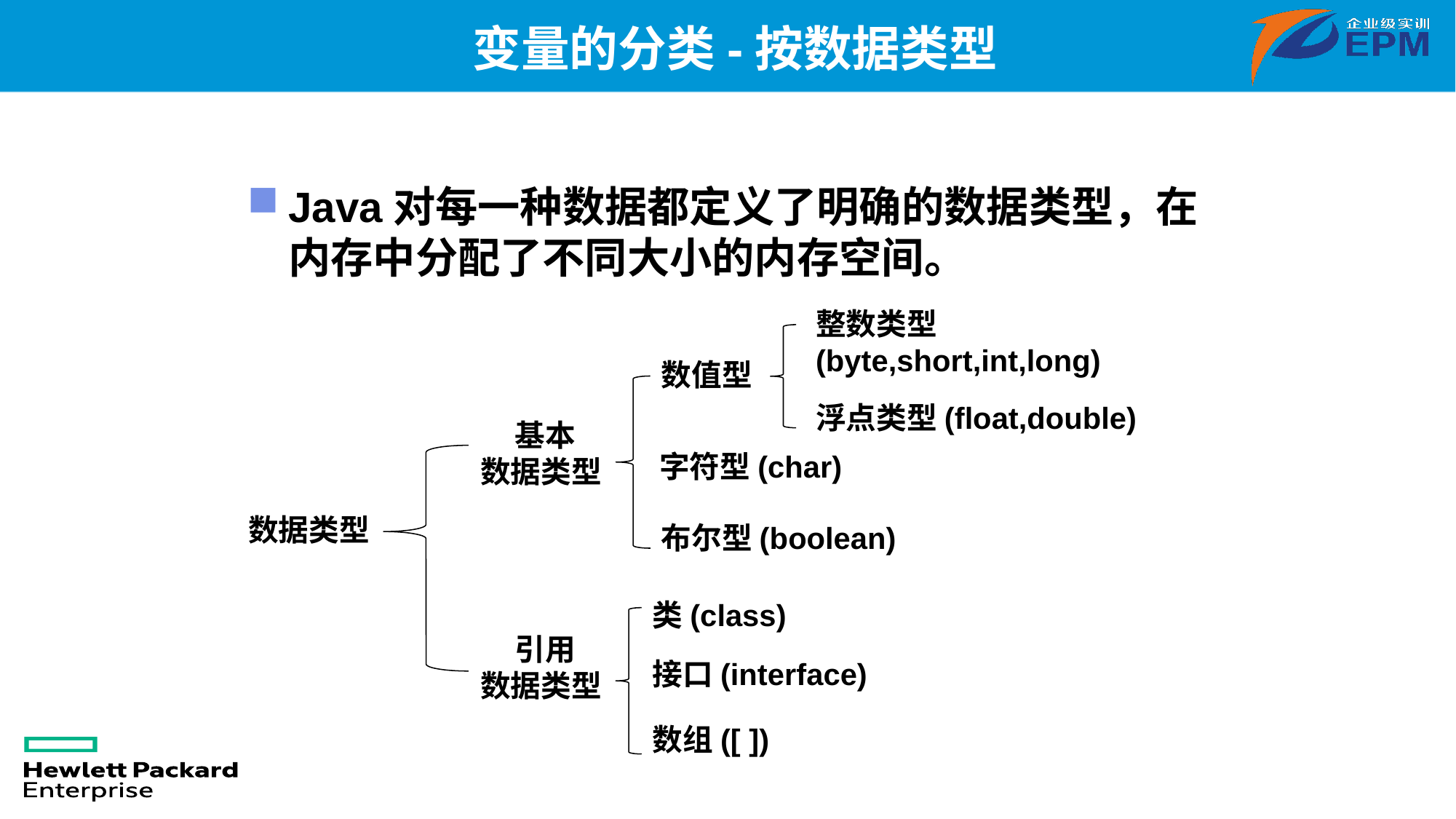

# 变量的分类-按数据类型
Java对每一种数据都定义了明确的数据类型，在内存中分配了不同大小的内存空间。
整数类型(byte,short,int,long)

数值型

浮点类型(float,double)
    基本
数据类型
字符型(char)

数据类型
布尔型(boolean)
类(class)

    引用
数据类型
接口(interface)
数组([ ])